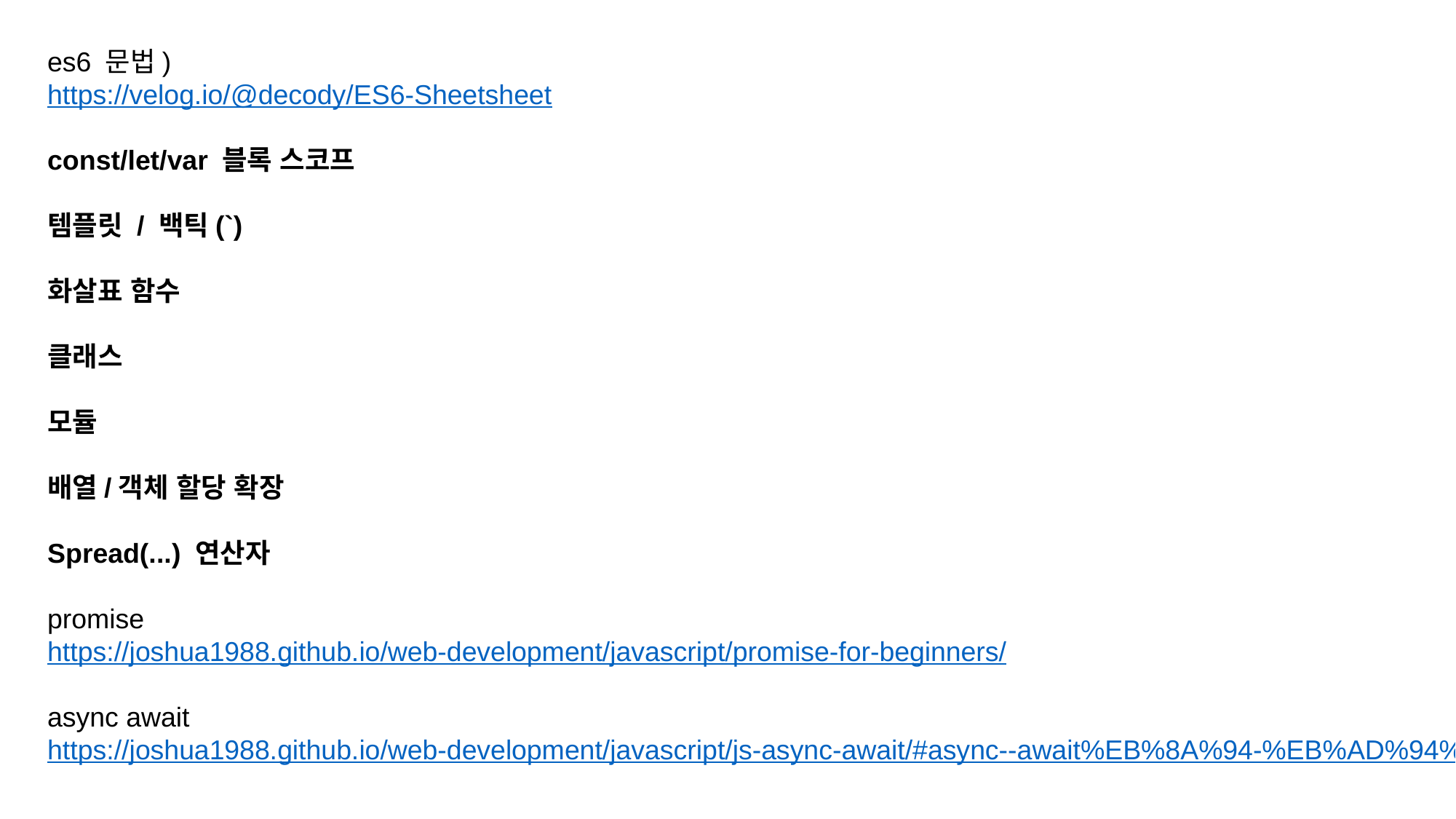

es6 문법)
https://velog.io/@decody/ES6-Sheetsheet

const/let/var 블록 스코프

템플릿 / 백틱(`)

화살표 함수

클래스

모듈

배열/객체 할당 확장

Spread(...) 연산자

promise
https://joshua1988.github.io/web-development/javascript/promise-for-beginners/

async await
https://joshua1988.github.io/web-development/javascript/js-async-await/#async--await%EB%8A%94-%EB%AD%94%EA%B0%80%EC%9A%94